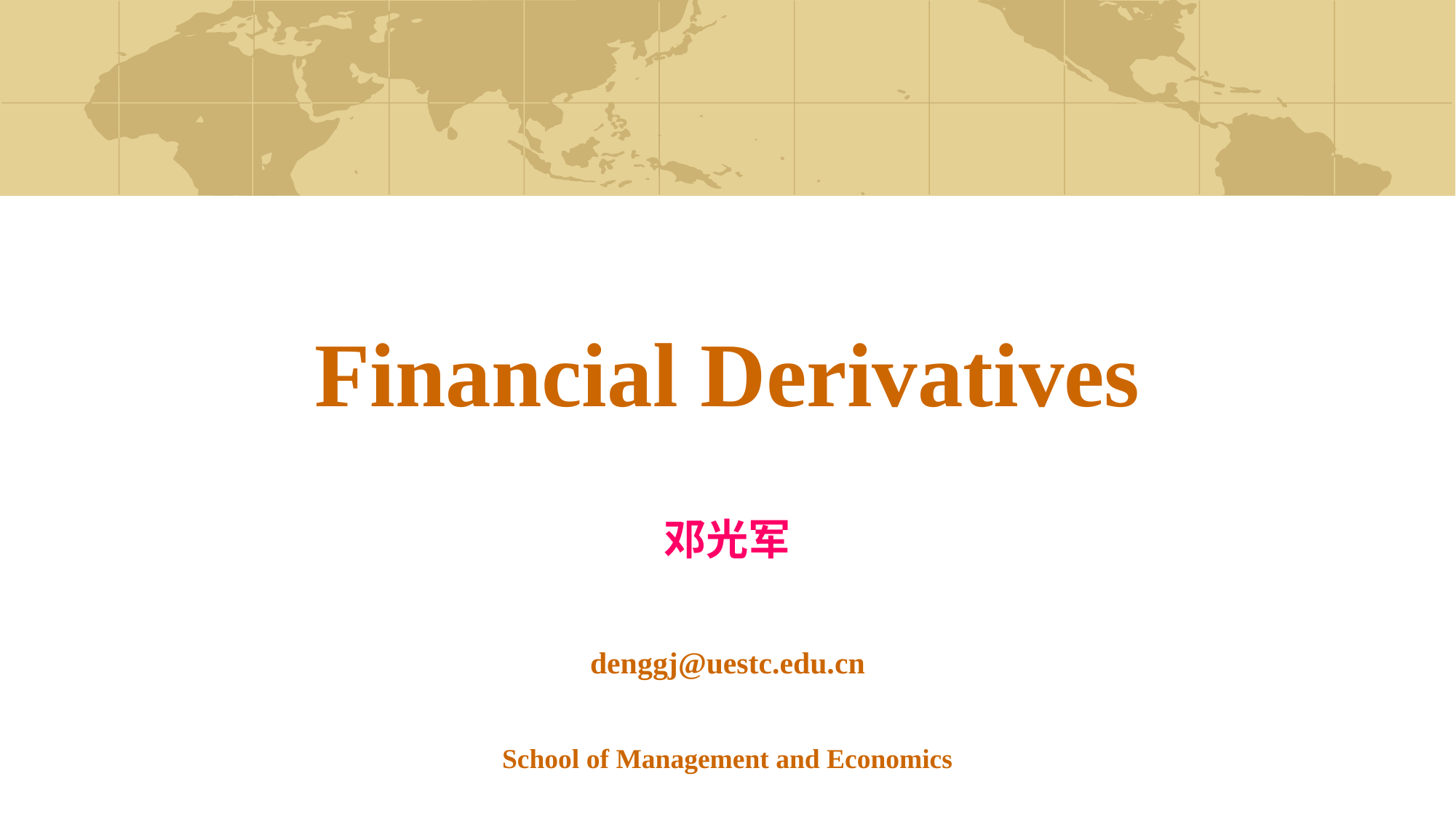

# Financial Derivatives
邓光军

denggj@uestc.edu.cn
School of Management and Economics